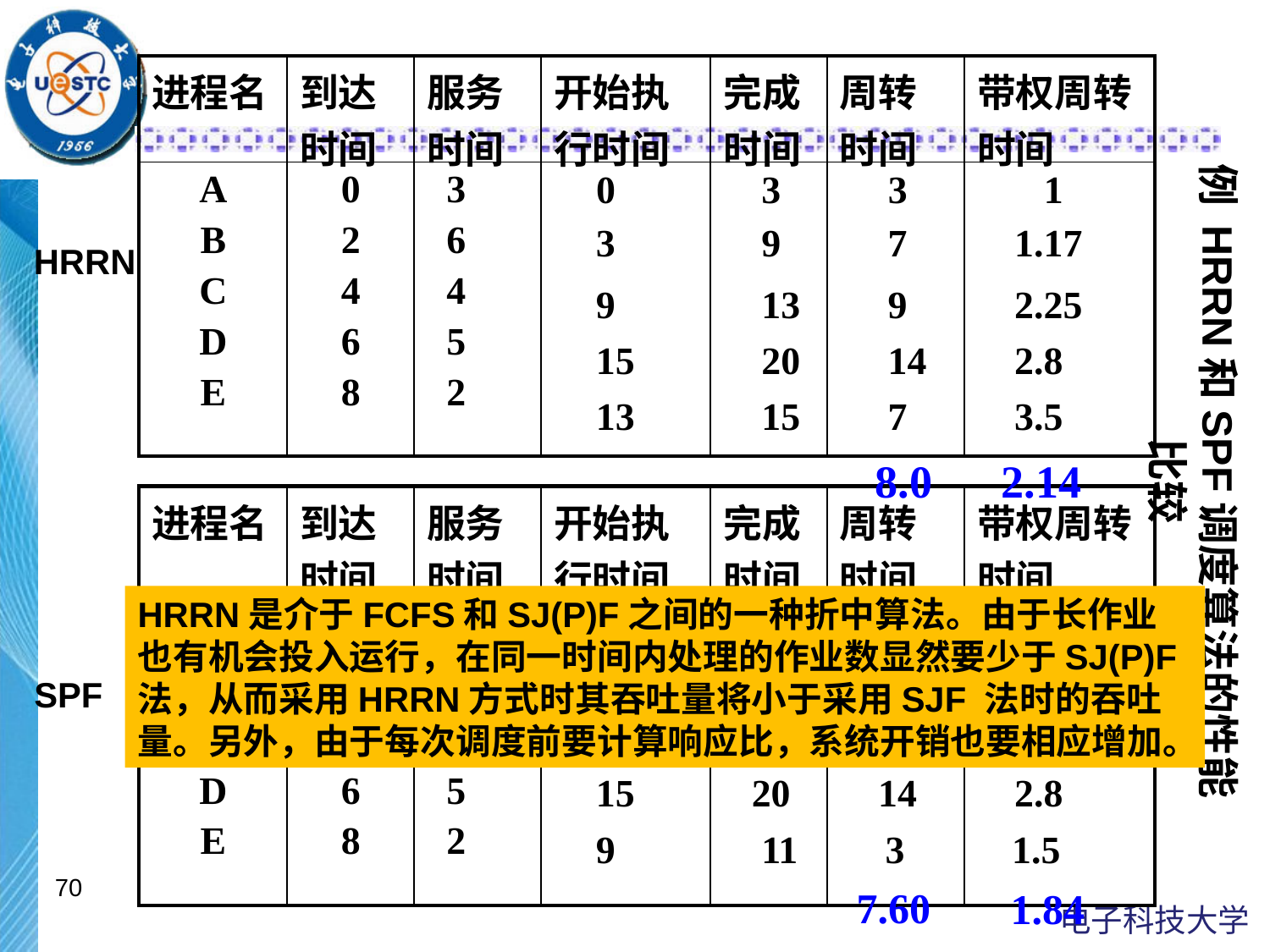

| 进程名 | 到达时间 | 服务时间 | 开始执行时间 | 完成时间 | 周转时间 | 带权周转时间 |
| --- | --- | --- | --- | --- | --- | --- |
| A B C D E | 0 2 4 6 8 | 3 6 4 5 2 |  |  |  |  |
例 HRRN和SPF调度算法的性能比较
0               3           3              1
3               9           7           1.17
HRRN
9               13         9           2.25
15             20         14         2.8
13             15         7           3.5
8.0
2.14
| 进程名 | 到达时间 | 服务时间 | 开始执行时间 | 完成时间 | 周转时间 | 带权周转时间 |
| --- | --- | --- | --- | --- | --- | --- |
| A B C D E | 0 2 4 6 8 | 3 6 4 5 2 |  |  |  |  |
HRRN是介于FCFS和SJ(P)F之间的一种折中算法。由于长作业也有机会投入运行，在同一时间内处理的作业数显然要少于SJ(P)F法，从而采用HRRN方式时其吞吐量将小于采用SJF 法时的吞吐量。另外，由于每次调度前要计算响应比，系统开销也要相应增加。
0               3           3              1
3               9           7           1.17
SPF
11            15         11          2.75
15            20         14          2.8
9               11         3           1.5
70
7.60
1.84